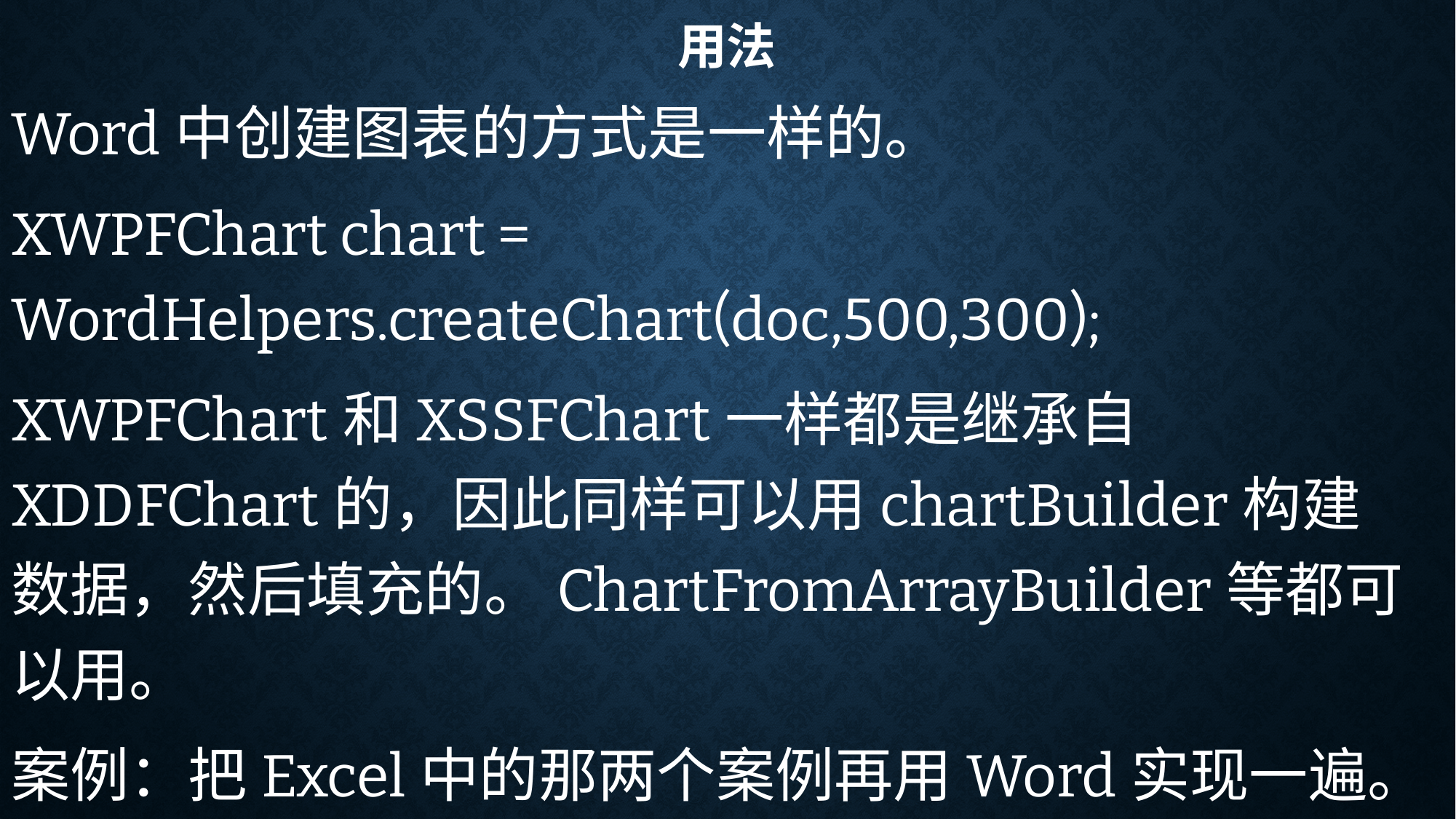

# 用法
Word中创建图表的方式是一样的。
XWPFChart chart = WordHelpers.createChart(doc,500,300);
XWPFChart和XSSFChart一样都是继承自XDDFChart的，因此同样可以用chartBuilder构建数据，然后填充的。ChartFromArrayBuilder等都可以用。
案例：把Excel中的那两个案例再用Word实现一遍。